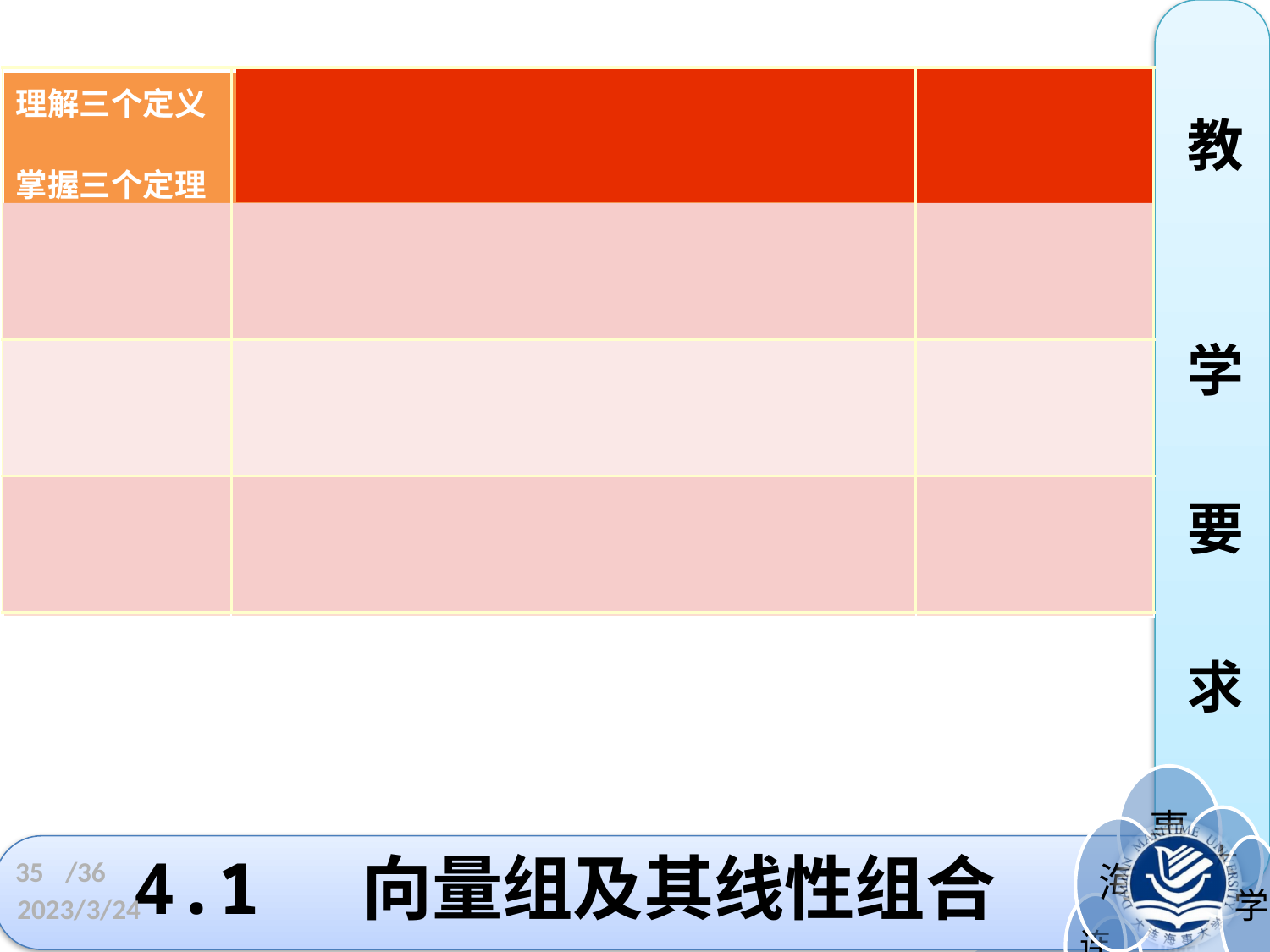

教

学

要

求

| 理解三个定义 掌握三个定理 | 定义 | 定理 |
| --- | --- | --- |
| 1、 | 一个向量可以由一个向量组线性表示 | 的充要条件 |
| 2、 | 一个向量组可以由另一个向量组线性表示 | 的充要条件 |
| 3、 | 两个向量组等价 | 的充要条件 |

35
# 4.1  向量组及其线性组合
/36
2023/3/24